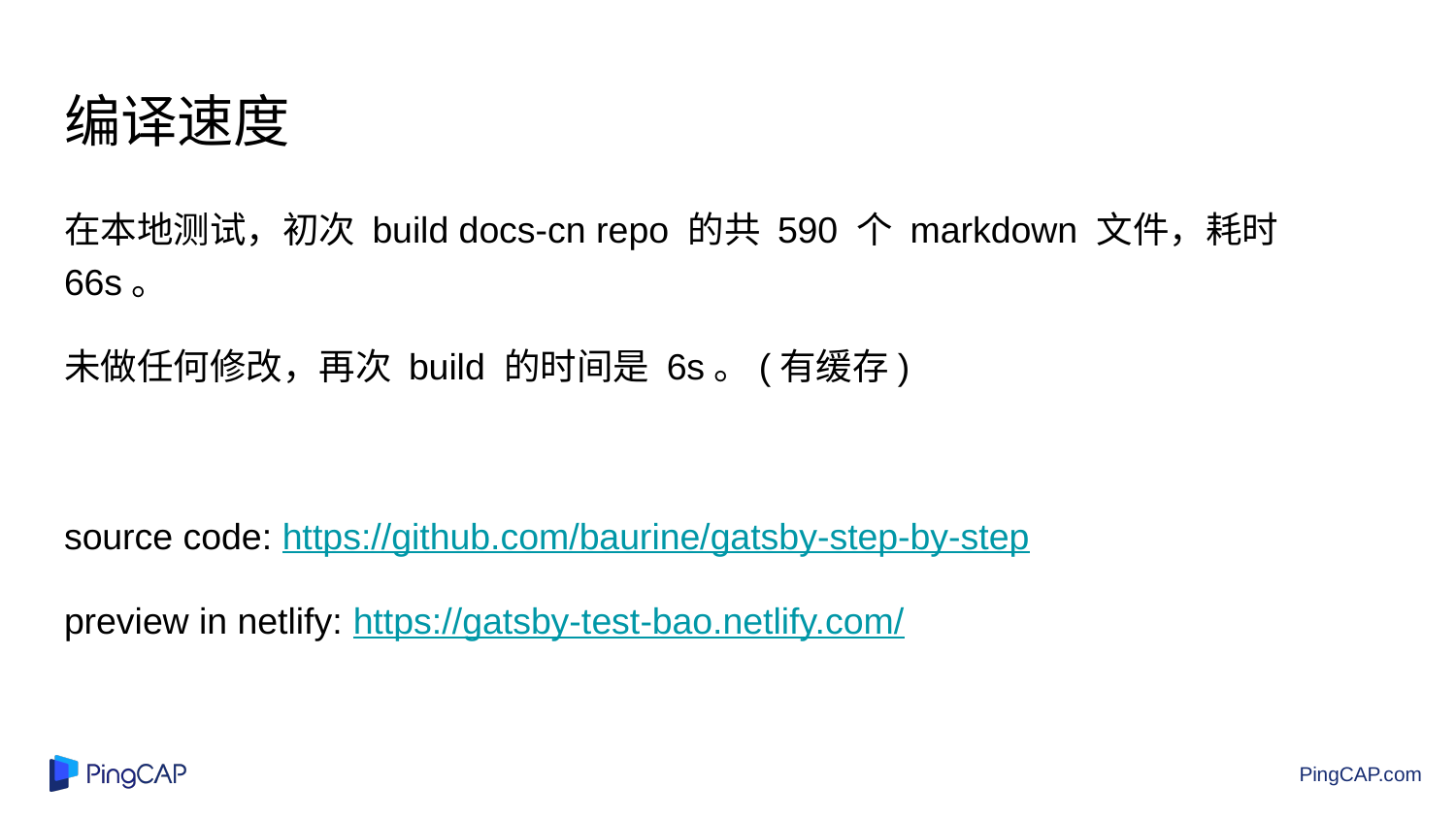

# 编译速度
在本地测试，初次 build docs-cn repo 的共 590 个 markdown 文件，耗时 66s。
未做任何修改，再次 build 的时间是 6s。(有缓存)

source code: https://github.com/baurine/gatsby-step-by-step
preview in netlify: https://gatsby-test-bao.netlify.com/